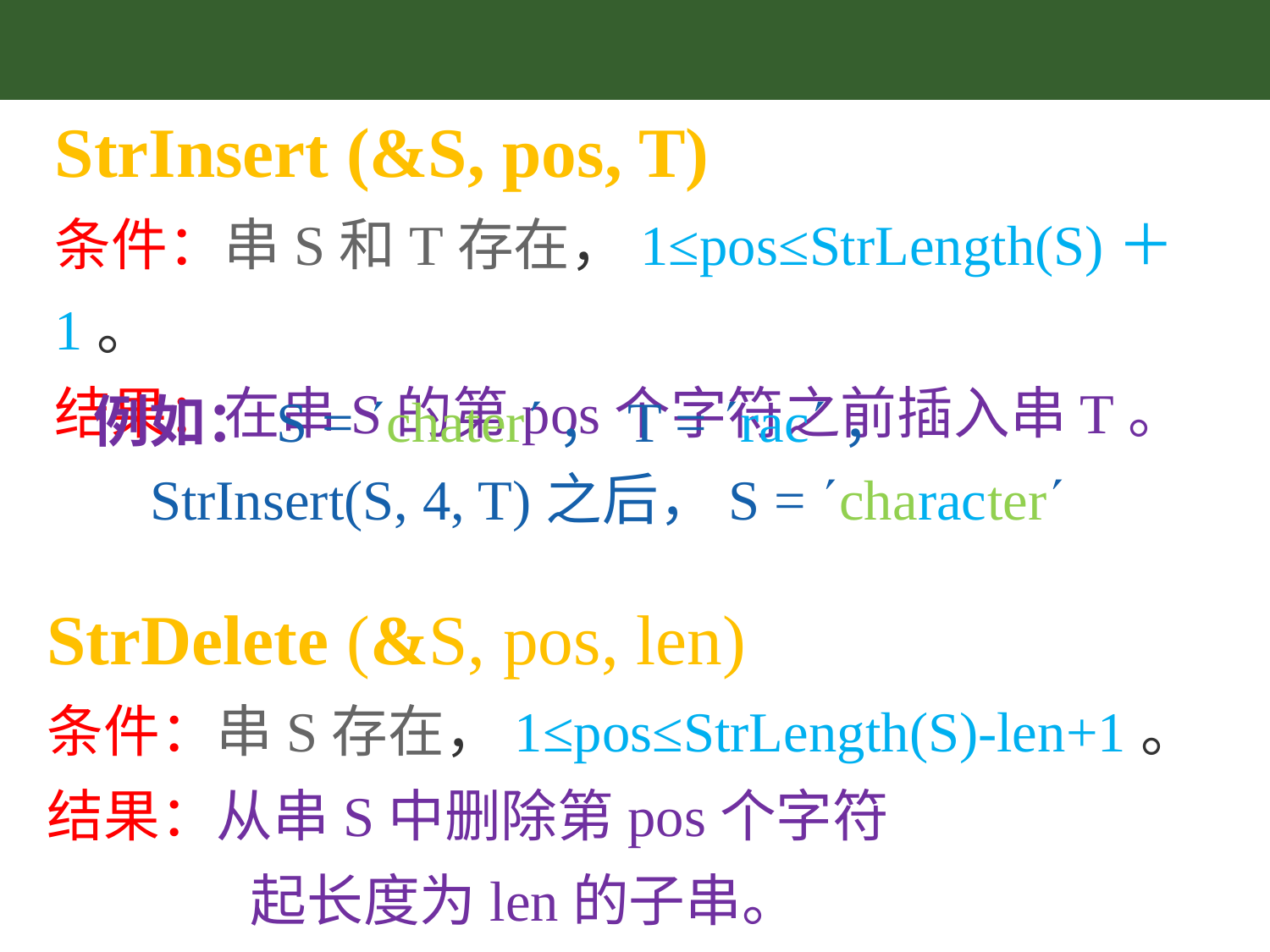

StrInsert (&S, pos, T)
条件：串S和T存在，1≤pos≤StrLength(S)＋1。
结果：在串S的第pos个字符之前插入串T。
例如：S = ′chater′，T = ′rac′，
    StrInsert(S, 4, T)之后，S = ′character′
StrDelete (&S, pos, len)
条件：串S存在，1≤pos≤StrLength(S)-len+1。
结果：从串S中删除第pos个字符
                起长度为len的子串。